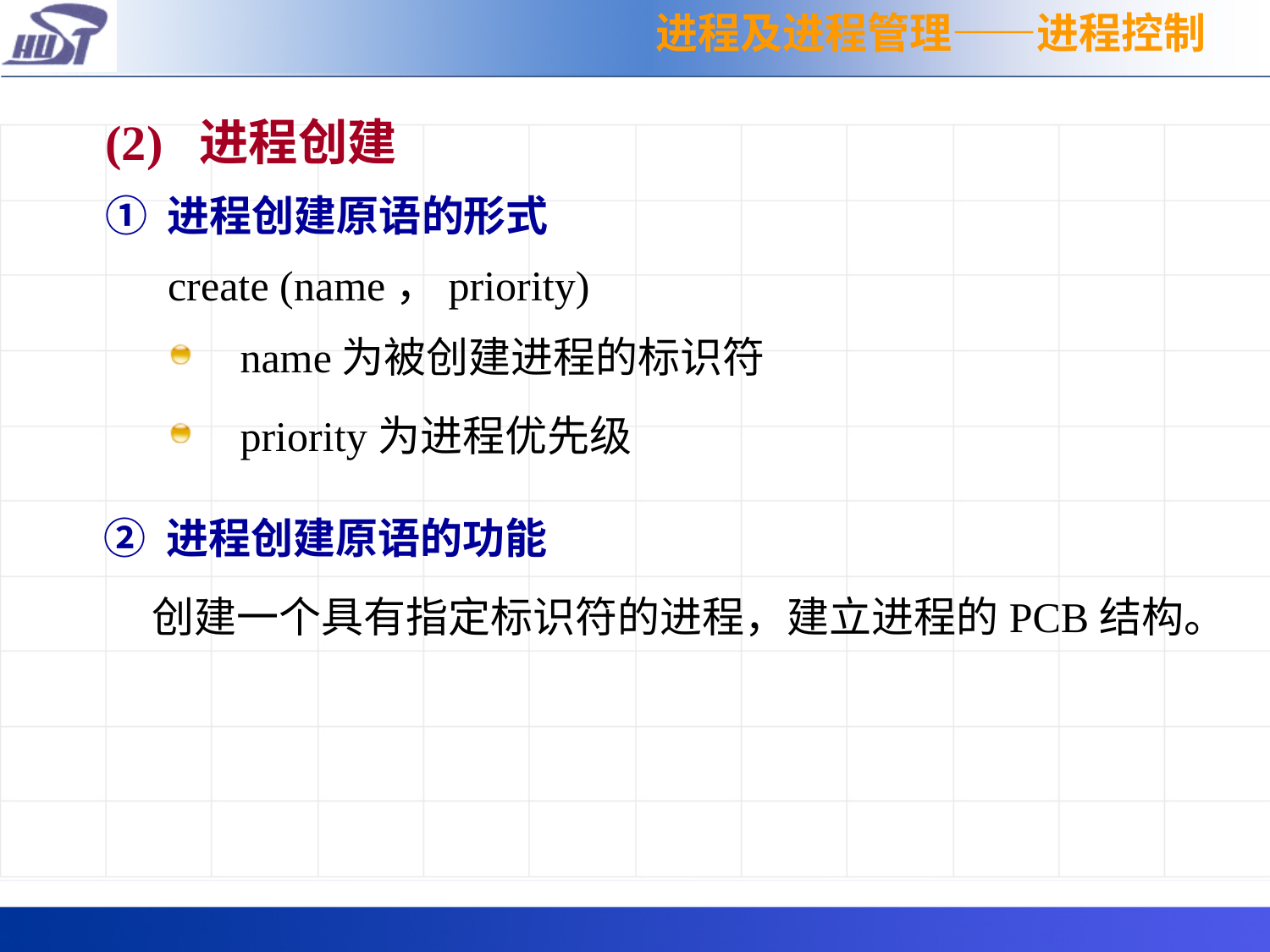

进程及进程管理——进程控制
(2)  进程创建
① 进程创建原语的形式
       create (name，priority)
name为被创建进程的标识符
priority为进程优先级
② 进程创建原语的功能
    创建一个具有指定标识符的进程，建立进程的PCB结构。